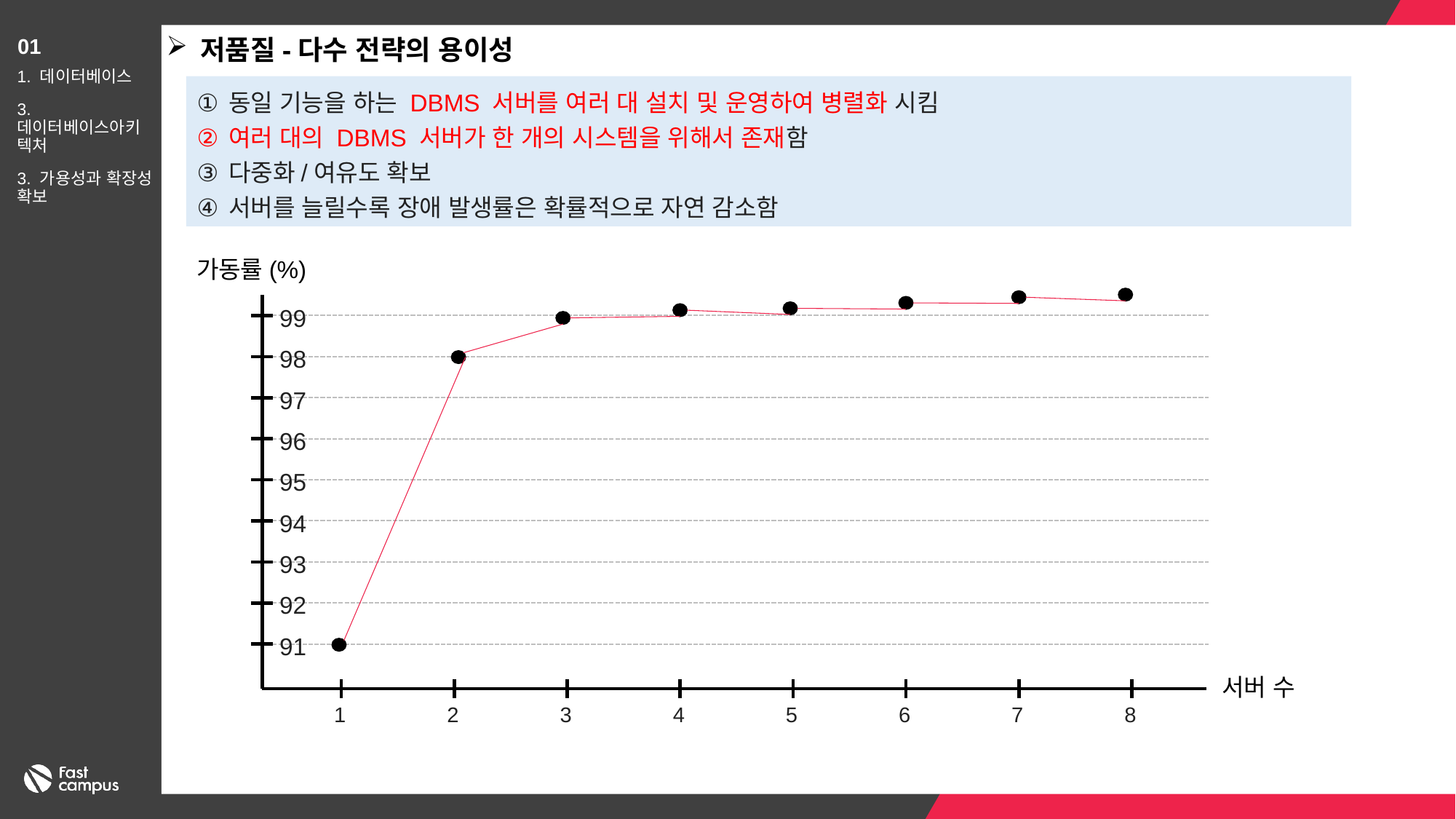

저품질-다수 전략의 용이성
01
1. 데이터베이스
3. 데이터베이스아키텍처
3. 가용성과 확장성 확보
동일 기능을 하는 DBMS 서버를 여러 대 설치 및 운영하여 병렬화 시킴
여러 대의 DBMS 서버가 한 개의 시스템을 위해서 존재함
다중화/여유도 확보
서버를 늘릴수록 장애 발생률은 확률적으로 자연 감소함
가동률(%)

99

98

97
96
95
94
93
92
91

서버 수
1
2
3
4
5
6
7
8